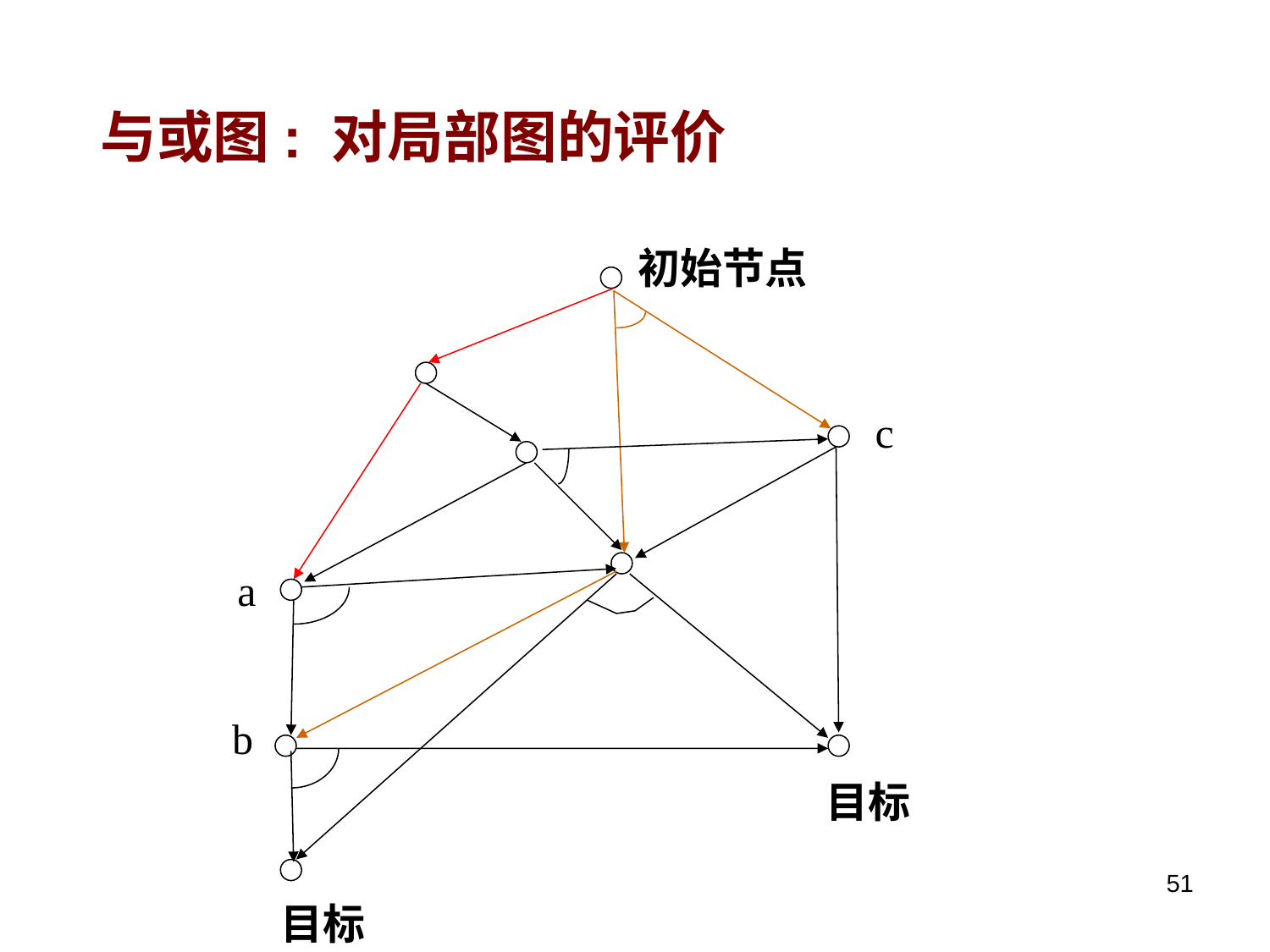

# 与或图: 对局部图的评价
初始节点

c

a

b

目标

51
目标